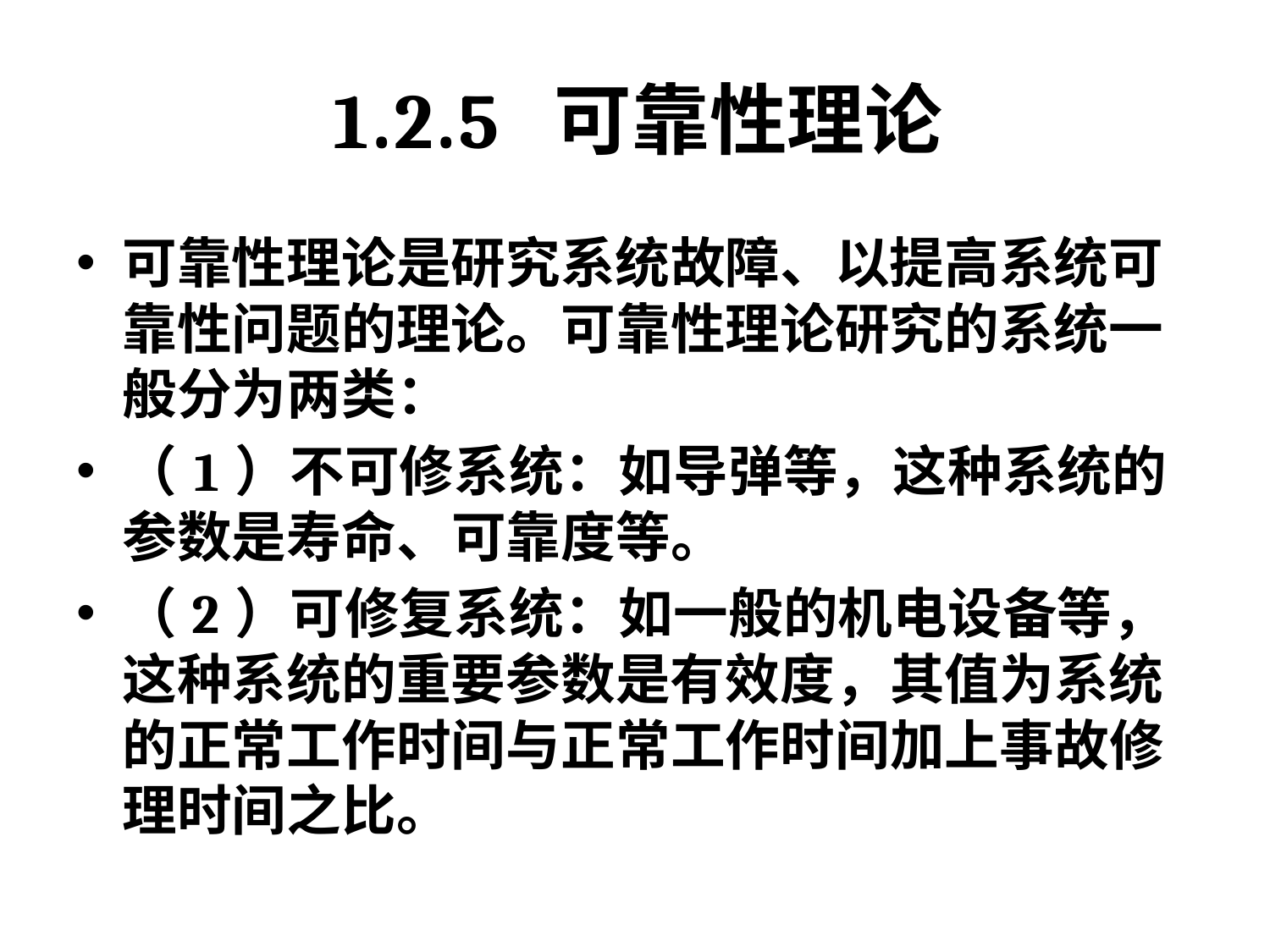

# 1.2.5  可靠性理论
可靠性理论是研究系统故障、以提高系统可靠性问题的理论。可靠性理论研究的系统一般分为两类：
（1）不可修系统：如导弹等，这种系统的参数是寿命、可靠度等。
（2）可修复系统：如一般的机电设备等，这种系统的重要参数是有效度，其值为系统的正常工作时间与正常工作时间加上事故修理时间之比。